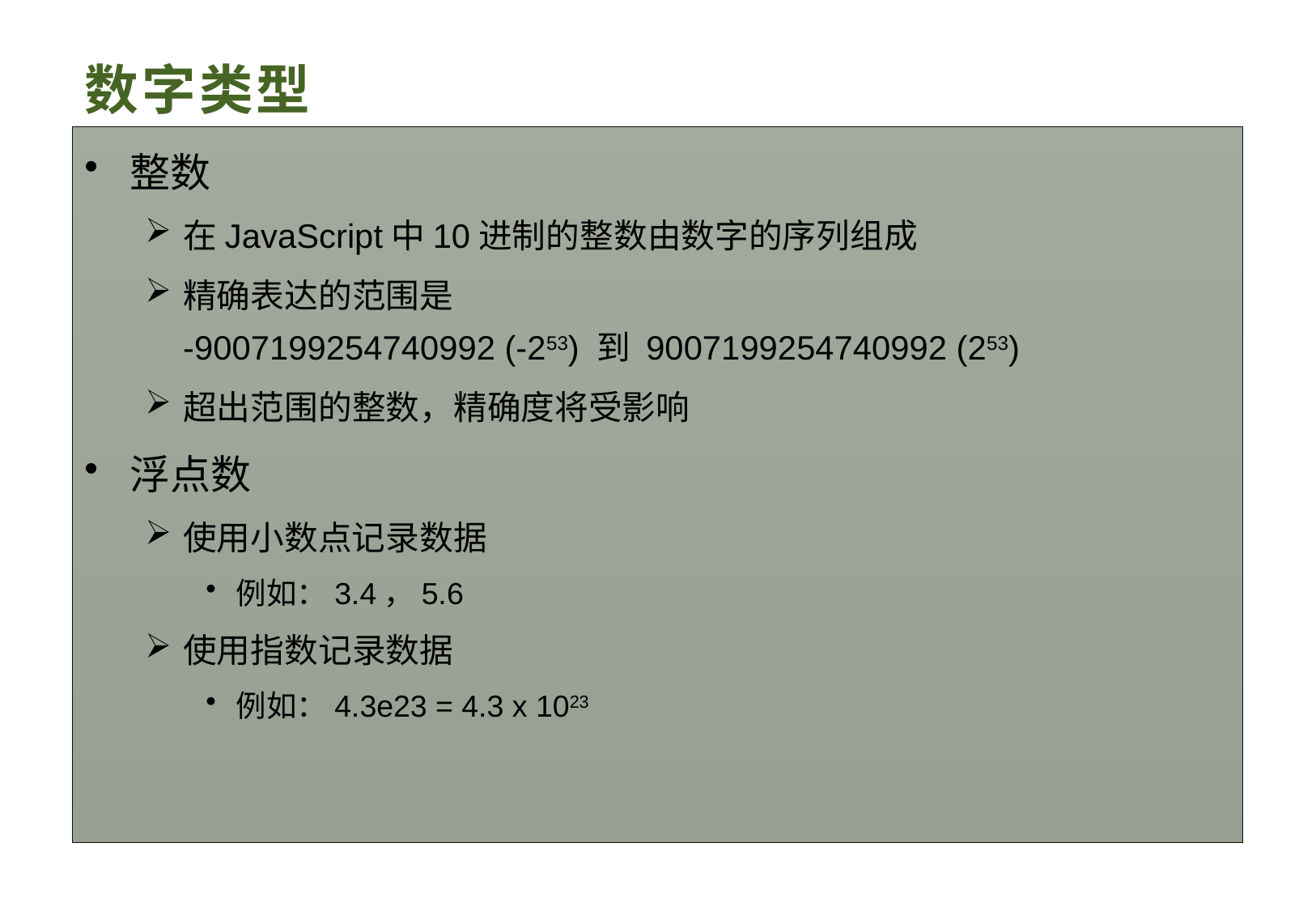

# 数字类型
整数
在JavaScript中10进制的整数由数字的序列组成
精确表达的范围是
-9007199254740992 (-253) 到 9007199254740992 (253)
超出范围的整数，精确度将受影响
浮点数
使用小数点记录数据
例如：3.4，5.6
使用指数记录数据
例如：4.3e23 = 4.3 x 1023